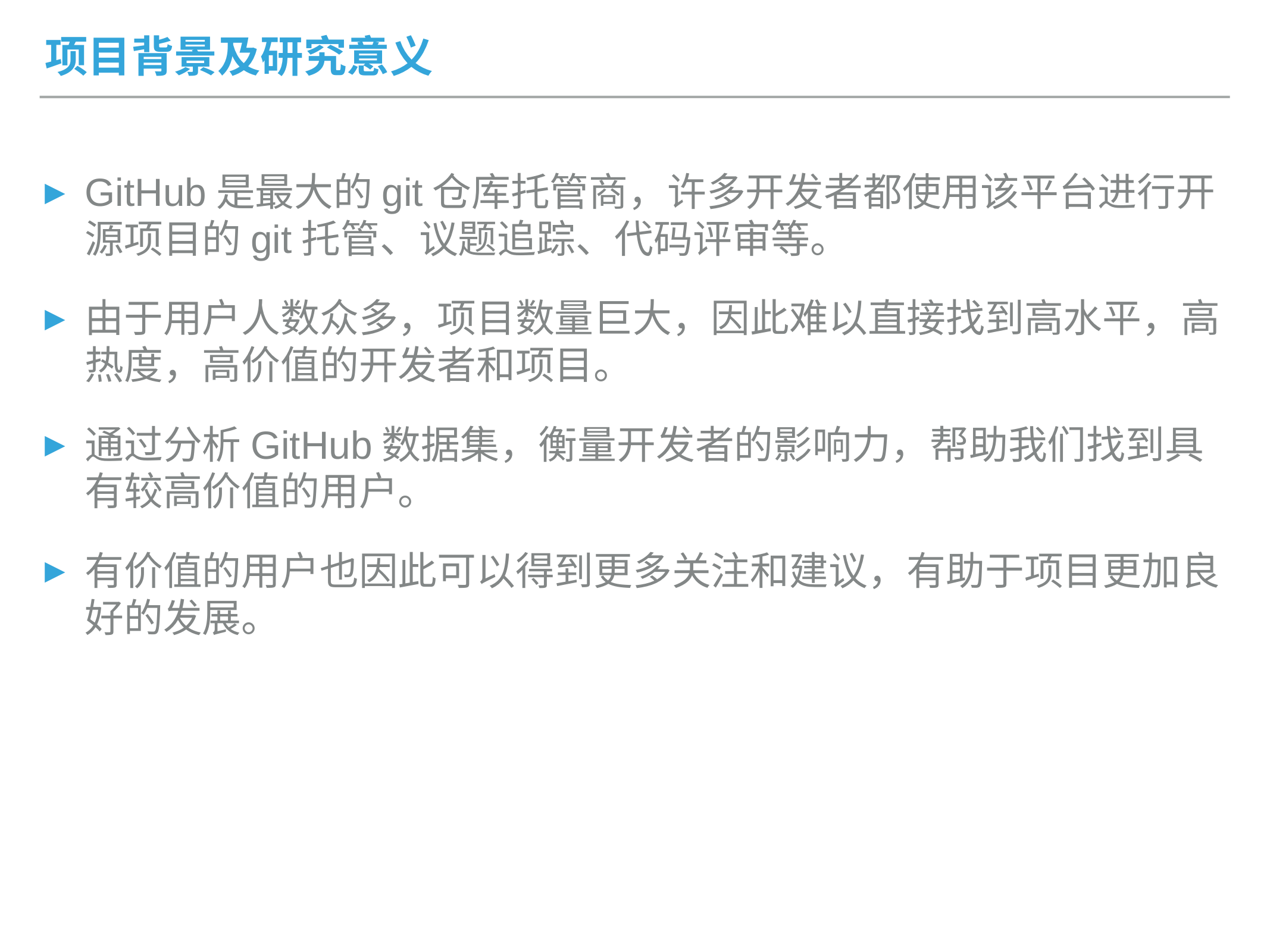

# 项目背景及研究意义
GitHub是最大的git仓库托管商，许多开发者都使用该平台进行开源项目的git托管、议题追踪、代码评审等。
由于用户人数众多，项目数量巨大，因此难以直接找到高水平，高热度，高价值的开发者和项目。
通过分析GitHub数据集，衡量开发者的影响力，帮助我们找到具有较高价值的用户。
有价值的用户也因此可以得到更多关注和建议，有助于项目更加良好的发展。